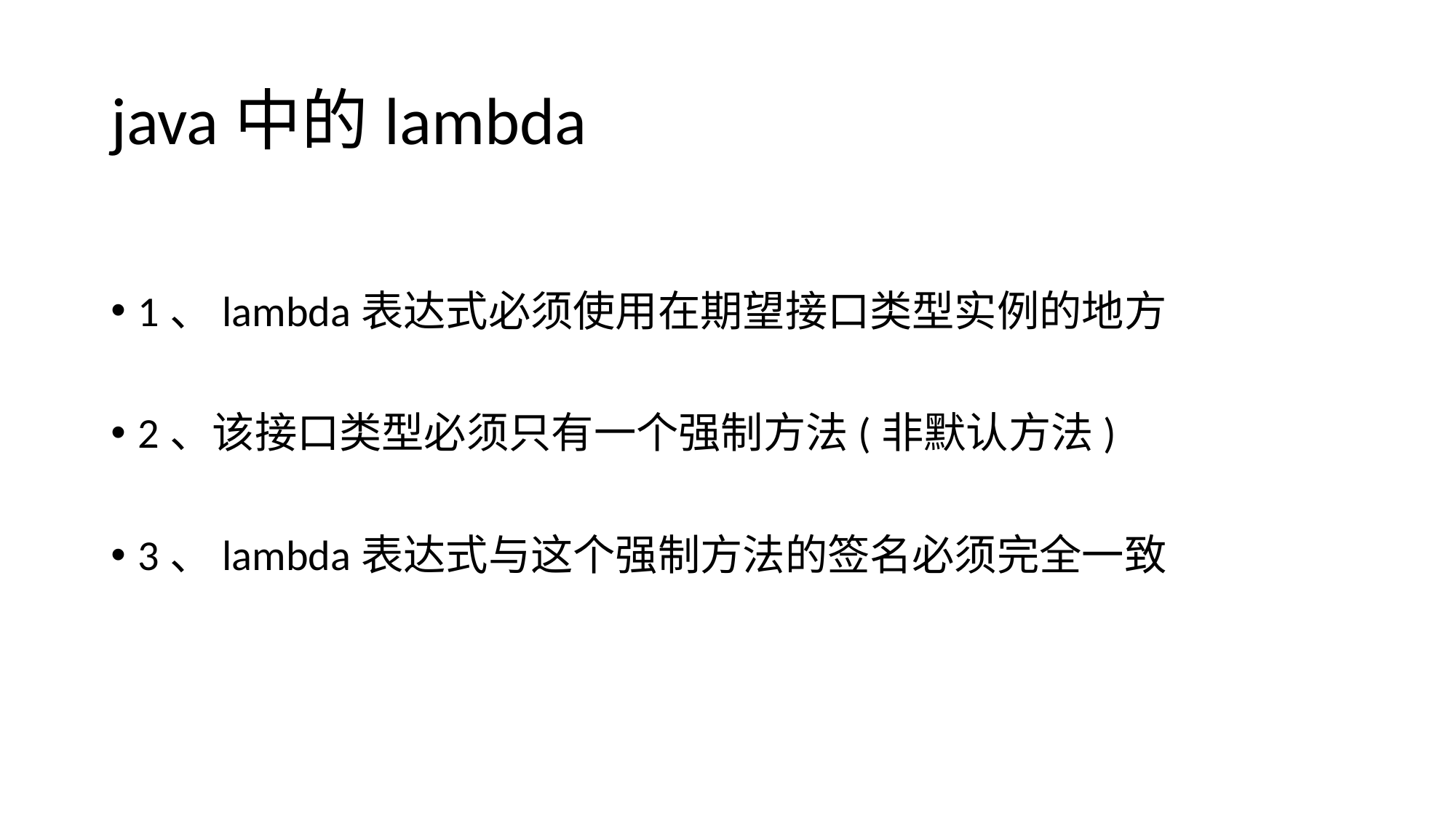

# java中的lambda

1、lambda表达式必须使用在期望接口类型实例的地方

2、该接口类型必须只有一个强制方法(非默认方法)

3、lambda表达式与这个强制方法的签名必须完全一致